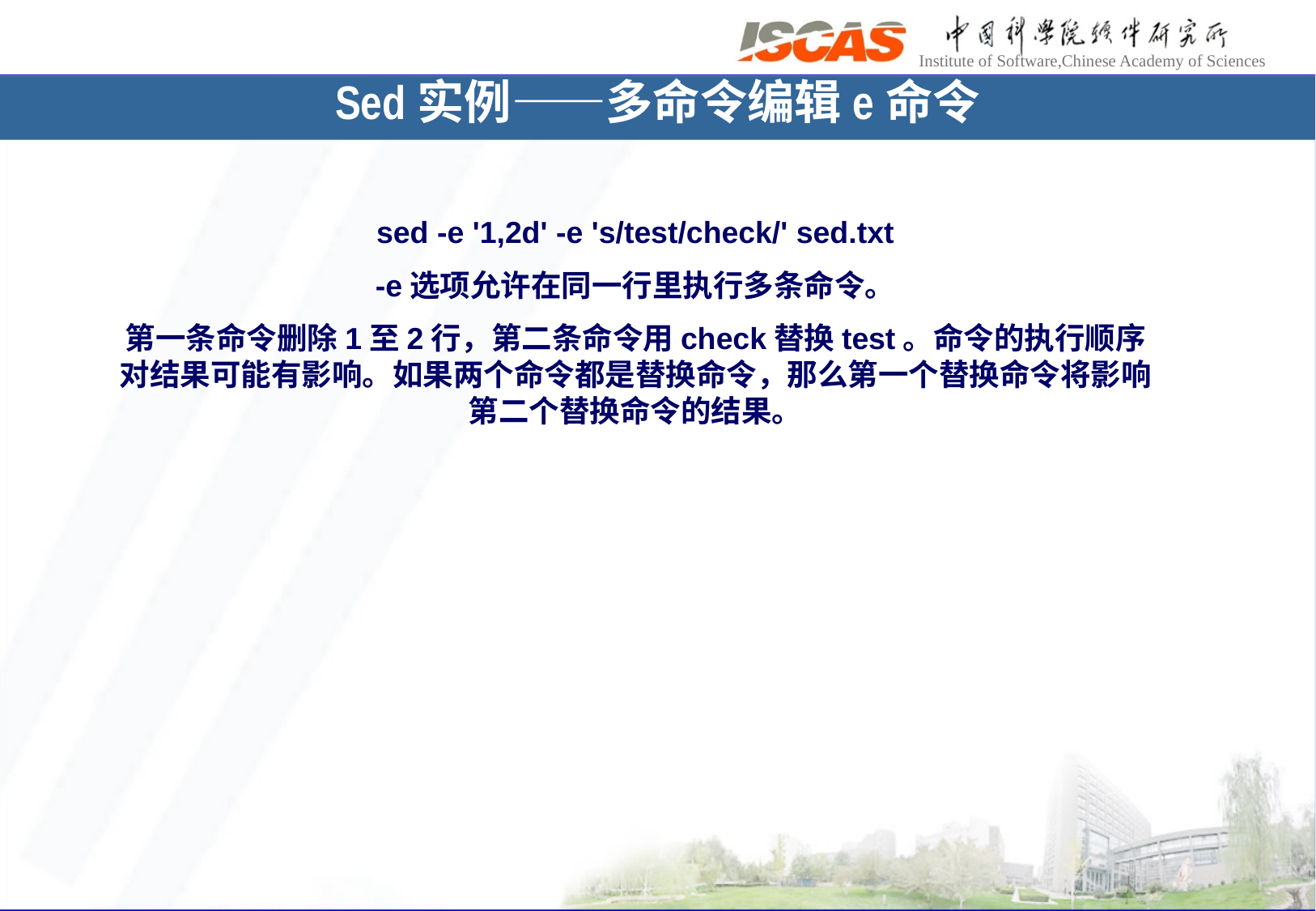

Sed实例——多命令编辑e命令
sed -e '1,2d' -e 's/test/check/' sed.txt
-e选项允许在同一行里执行多条命令。
第一条命令删除1至2行，第二条命令用check替换test。命令的执行顺序对结果可能有影响。如果两个命令都是替换命令，那么第一个替换命令将影响第二个替换命令的结果。